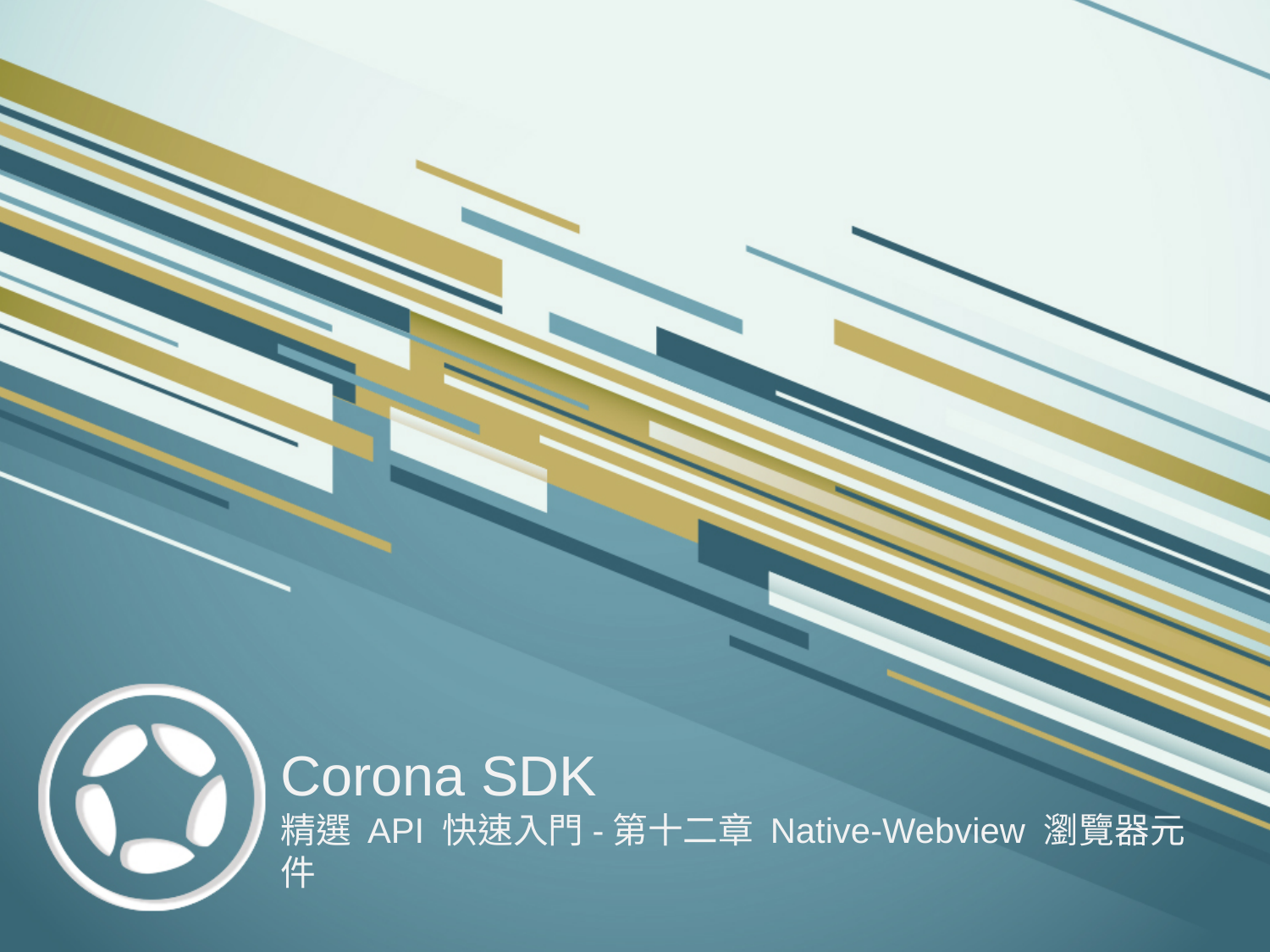

# Corona SDK 精選 API 快速入門-第十二章 Native-Webview 瀏覽器元件